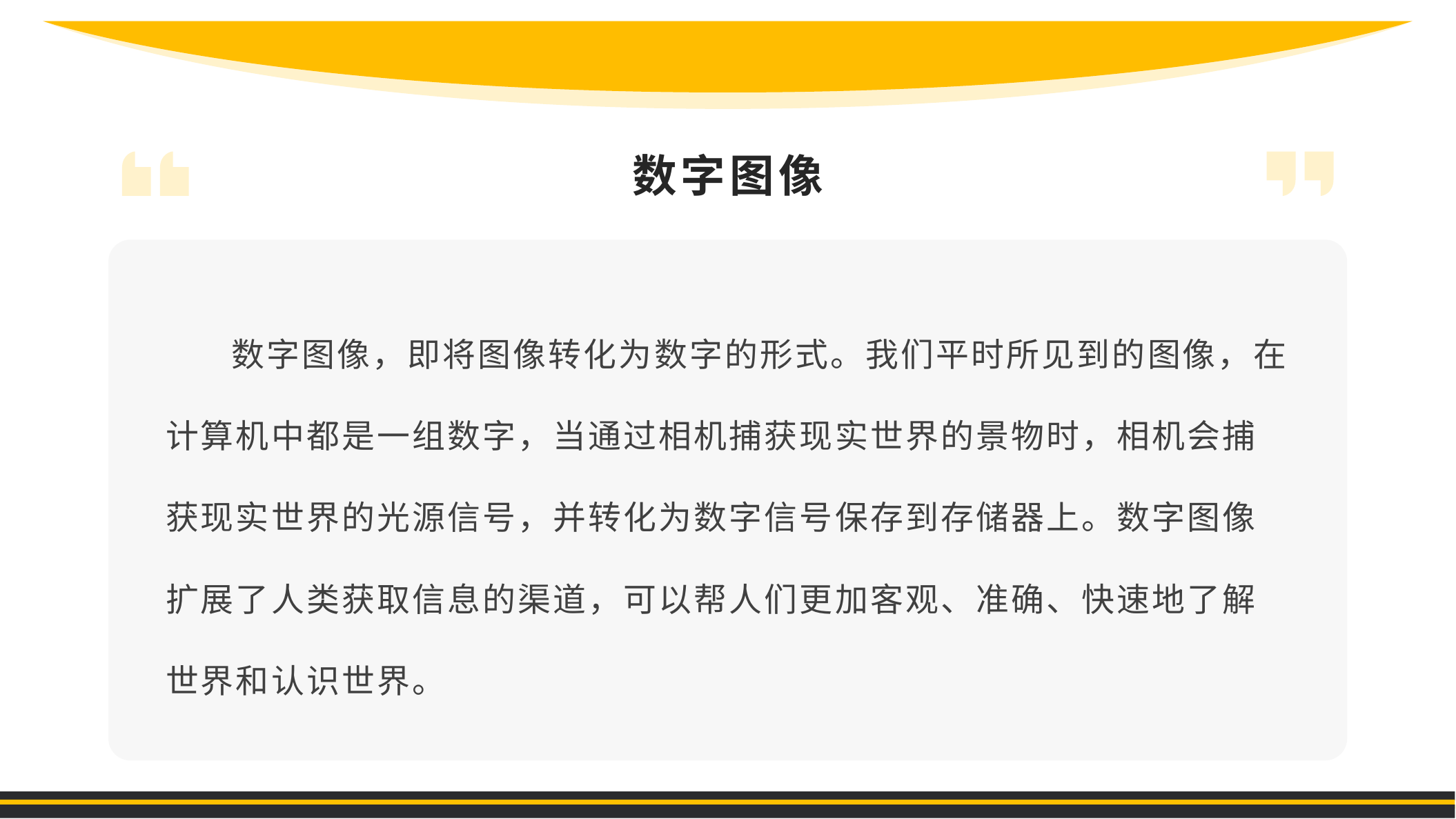

数字图像

      数字图像，即将图像转化为数字的形式。我们平时所见到的图像，在计算机中都是一组数字，当通过相机捕获现实世界的景物时，相机会捕获现实世界的光源信号，并转化为数字信号保存到存储器上。数字图像扩展了人类获取信息的渠道，可以帮人们更加客观、准确、快速地了解世界和认识世界。